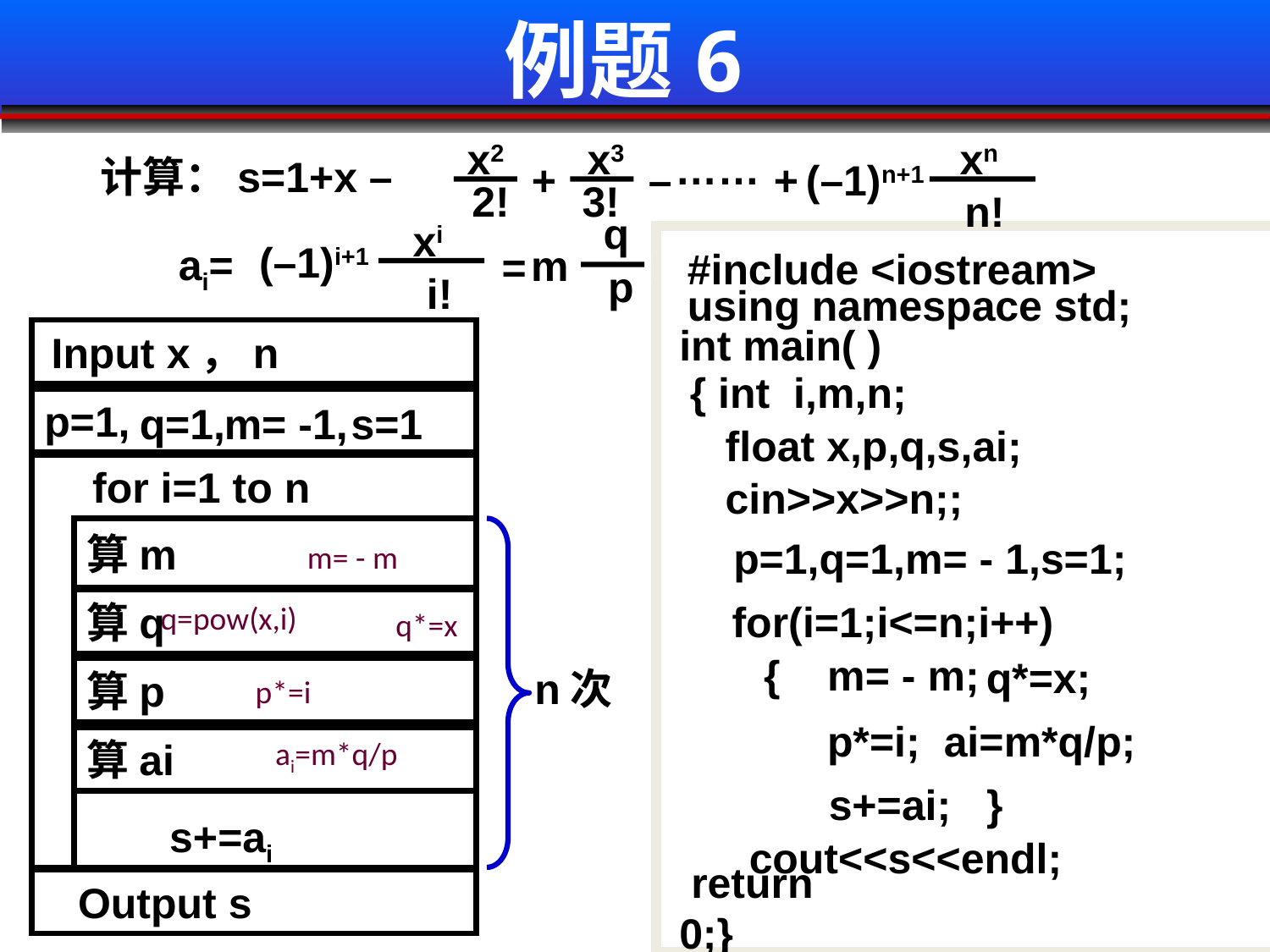

# 例题6

x2
x3
xn
……
计算：s=1+x –
+
–
+
(–1)n+1
2!
3!

n!
q
xi

(–1)i+1
m
i=1,2,……，n
=
        ai=
#include <iostream>
p

i!

using namespace std;
int main( )
Input x，n
{ int  i,m,n;
p=1,
q=1,
m= -1,
s=1
   float x,p,q,s,ai;

for i=1 to n
   cin>>x>>n;;
算m

 p=1,q=1,m= - 1,s=1;
m= - m
算q
for(i=1;i<=n;i++)
q=pow(x,i)
q*=x
{    m= - m;
q*=x;
算p
n次
p*=i
p*=i;
ai=m*q/p;
算ai
ai=m*q/p
 s+=ai;   }
       s+=ai
     cout<<s<<endl;
Output s
 return 0;}